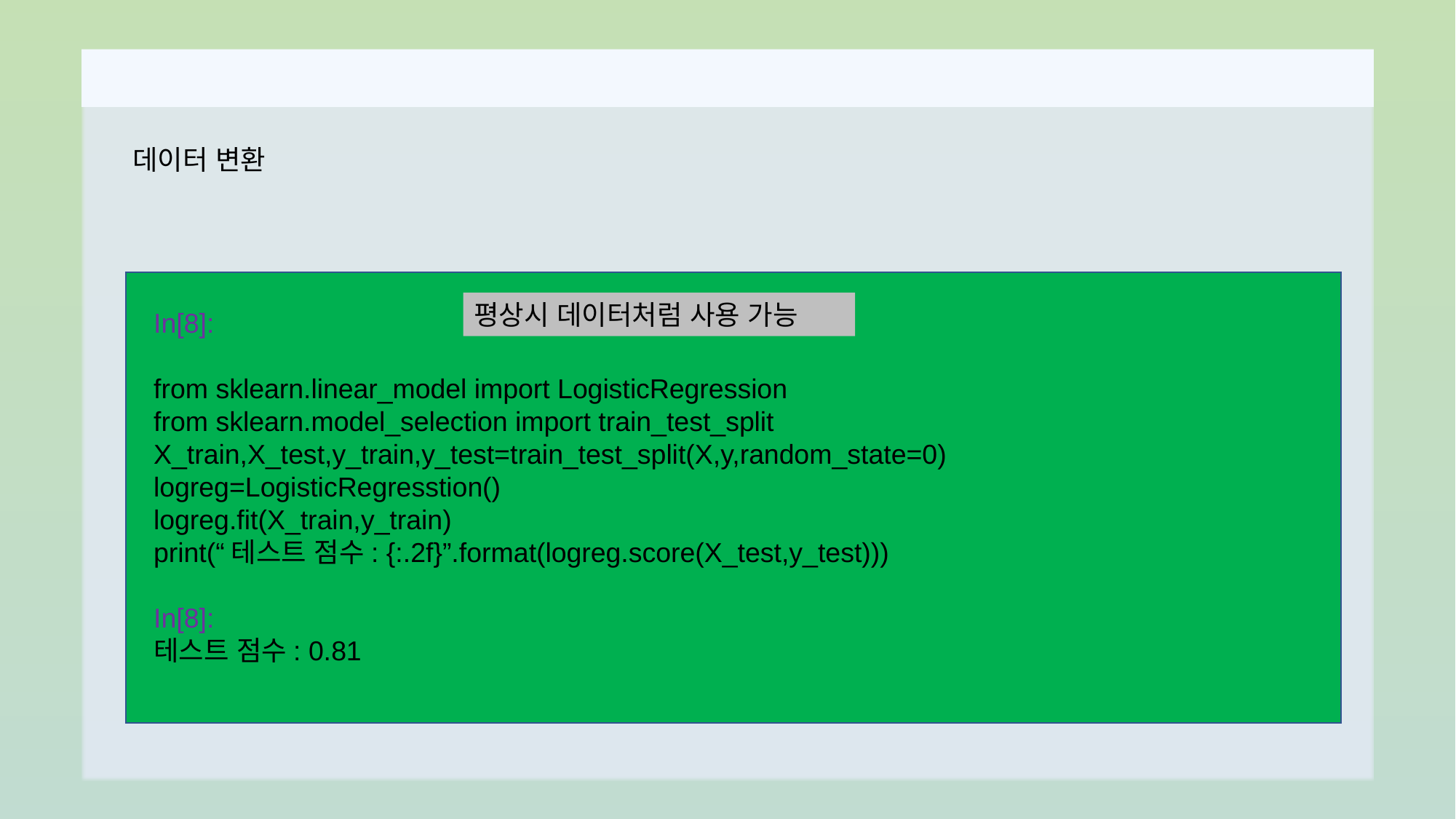

데이터 변환

평상시 데이터처럼 사용 가능
In[8]:

from sklearn.linear_model import LogisticRegression
from sklearn.model_selection import train_test_split
X_train,X_test,y_train,y_test=train_test_split(X,y,random_state=0)
logreg=LogisticRegresstion()
logreg.fit(X_train,y_train)
print(“테스트 점수: {:.2f}”.format(logreg.score(X_test,y_test)))

In[8]:
테스트 점수: 0.81